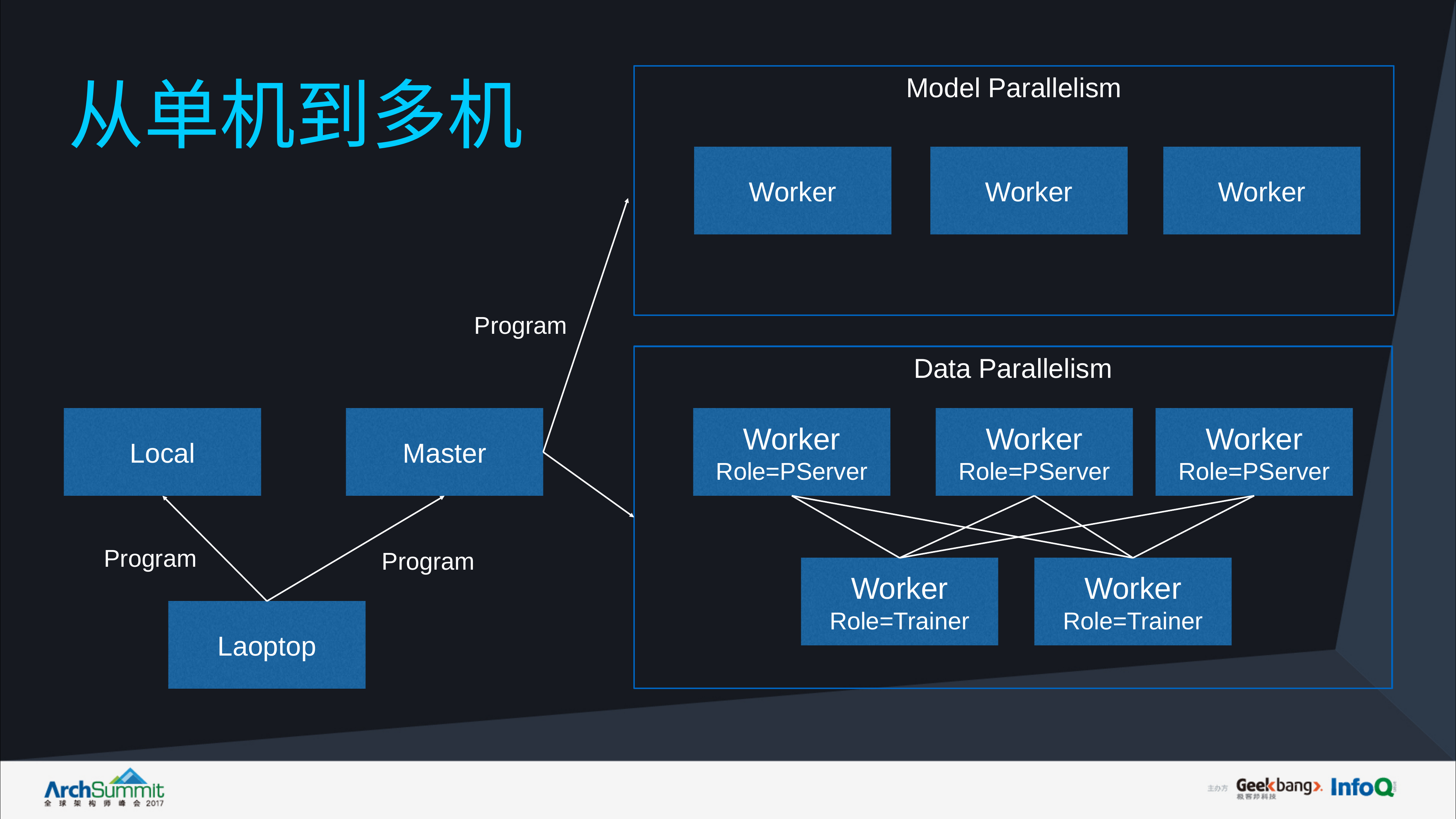

# 从单机到多机
Model Parallelism
Worker
Worker
Worker
Program
Data Parallelism
Local
Master
Worker
Role=PServer
Worker
Role=PServer
Worker
Role=PServer
Program
Program
Worker
Role=Trainer
Worker
Role=Trainer
Laoptop